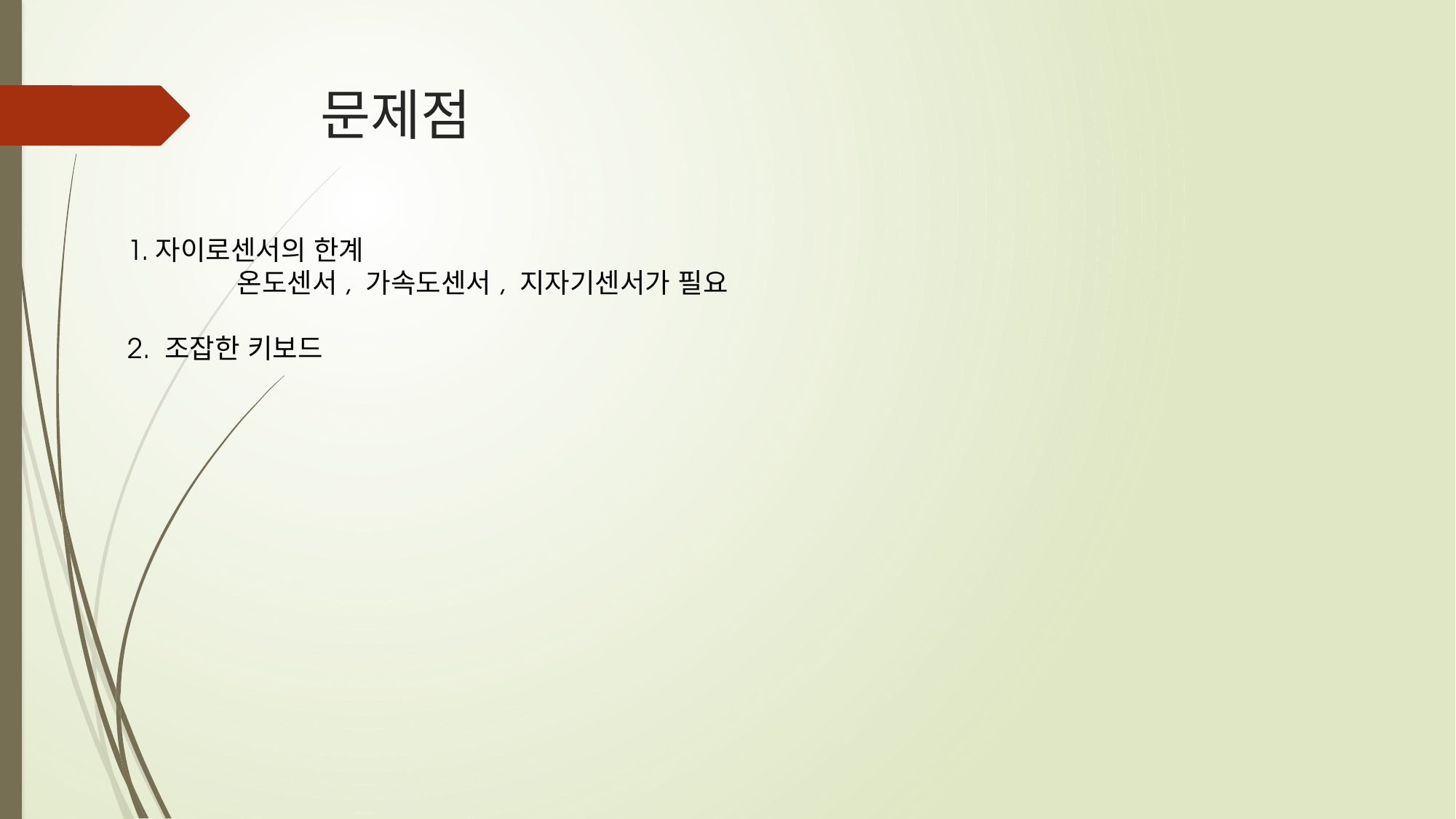

# 문제점
1.자이로센서의 한계
	온도센서, 가속도센서, 지자기센서가 필요

2. 조잡한 키보드